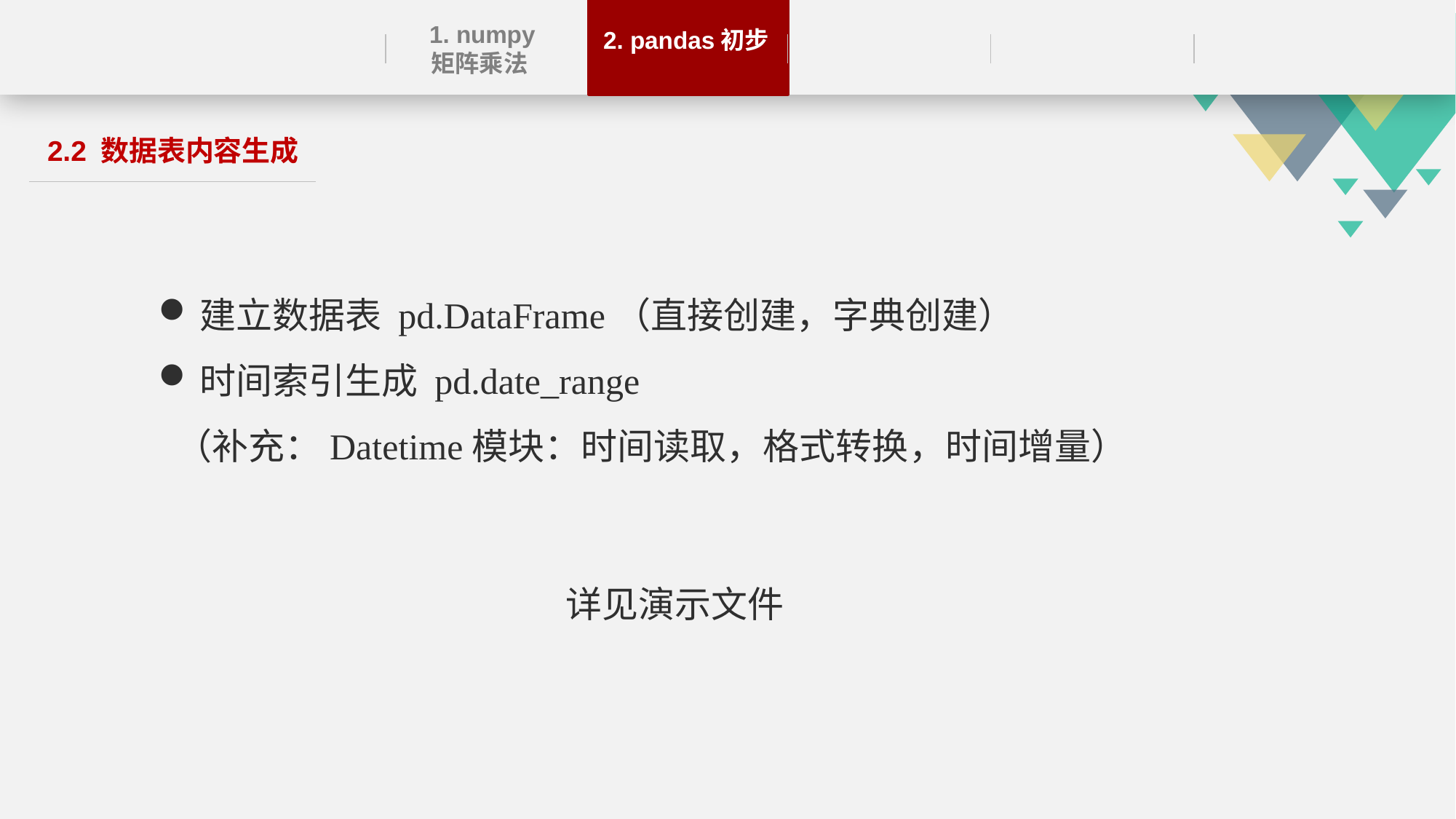

1. numpy
矩阵乘法
2. pandas初步
2.2 数据表内容生成
建立数据表 pd.DataFrame（直接创建，字典创建）
时间索引生成 pd.date_range
 （补充：Datetime模块：时间读取，格式转换，时间增量）

详见演示文件